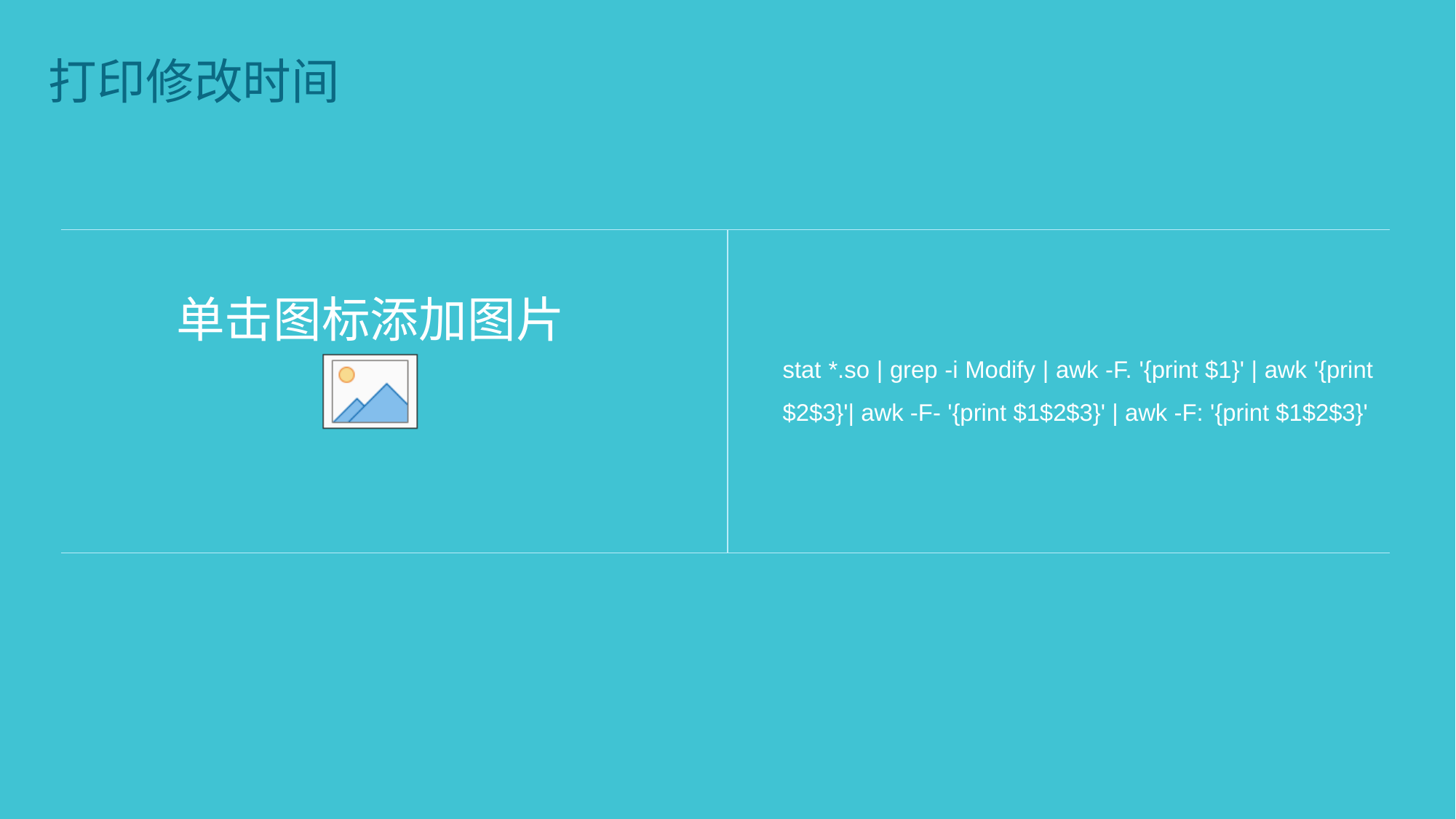

# 打印修改时间

stat *.so | grep -i Modify | awk -F. '{print $1}' | awk '{print $2$3}'| awk -F- '{print $1$2$3}' | awk -F: '{print $1$2$3}'